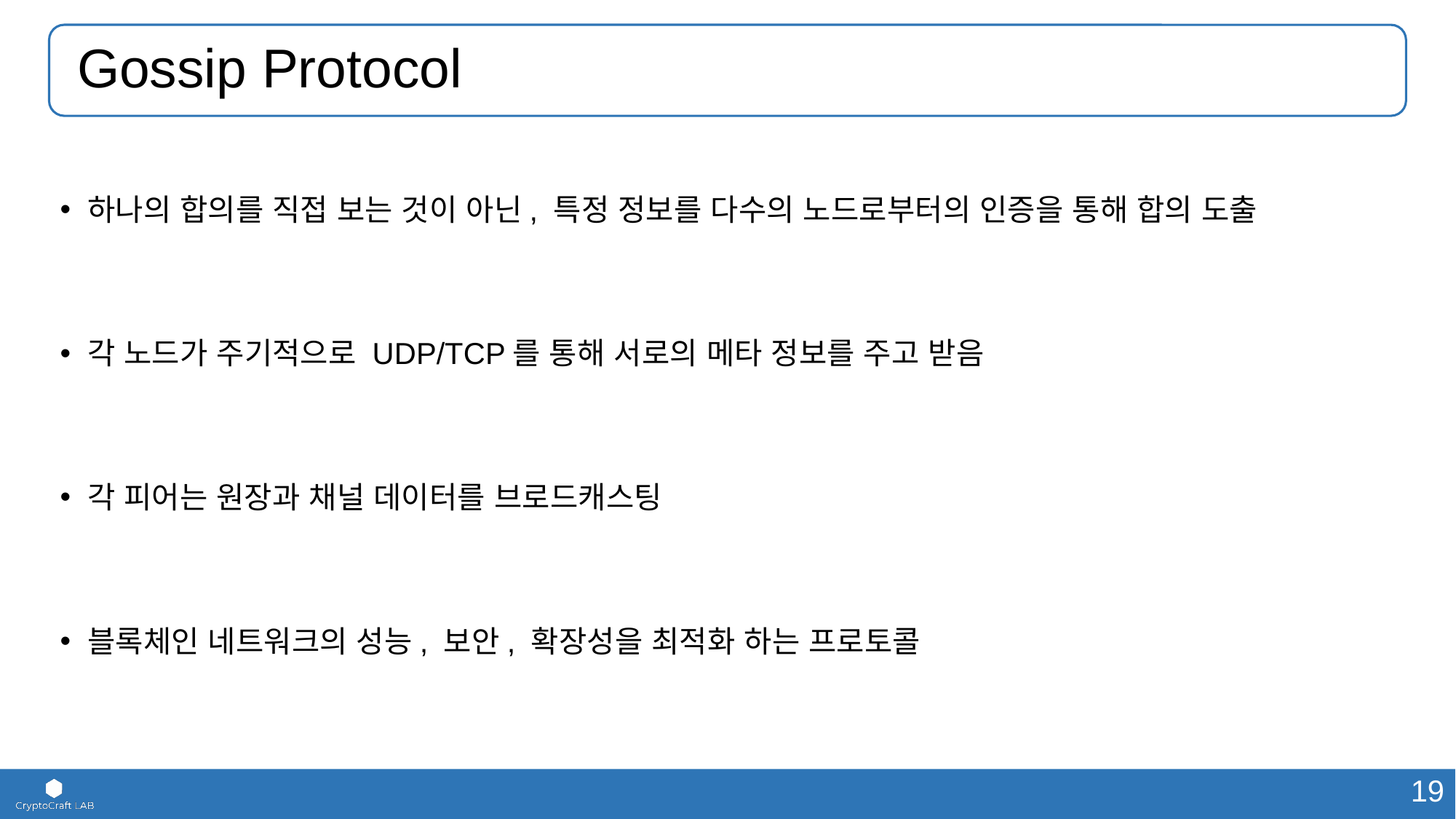

# Gossip Protocol

하나의 합의를 직접 보는 것이 아닌, 특정 정보를 다수의 노드로부터의 인증을 통해 합의 도출

각 노드가 주기적으로 UDP/TCP를 통해 서로의 메타 정보를 주고 받음

각 피어는 원장과 채널 데이터를 브로드캐스팅

블록체인 네트워크의 성능, 보안, 확장성을 최적화 하는 프로토콜